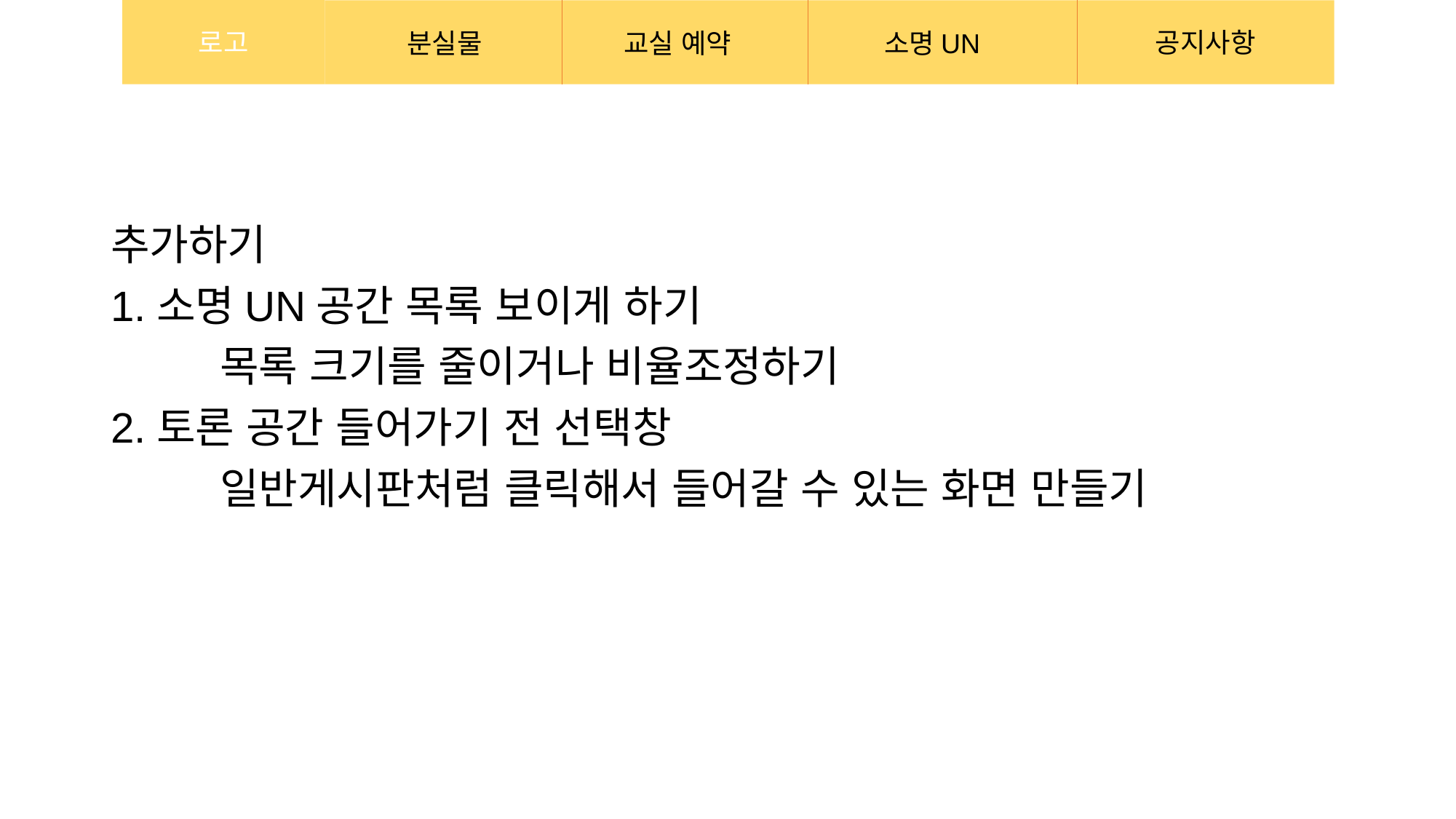

#
추가하기
1.소명UN공간 목록 보이게 하기
	목록 크기를 줄이거나 비율조정하기
2.토론 공간 들어가기 전 선택창
	일반게시판처럼 클릭해서 들어갈 수 있는 화면 만들기